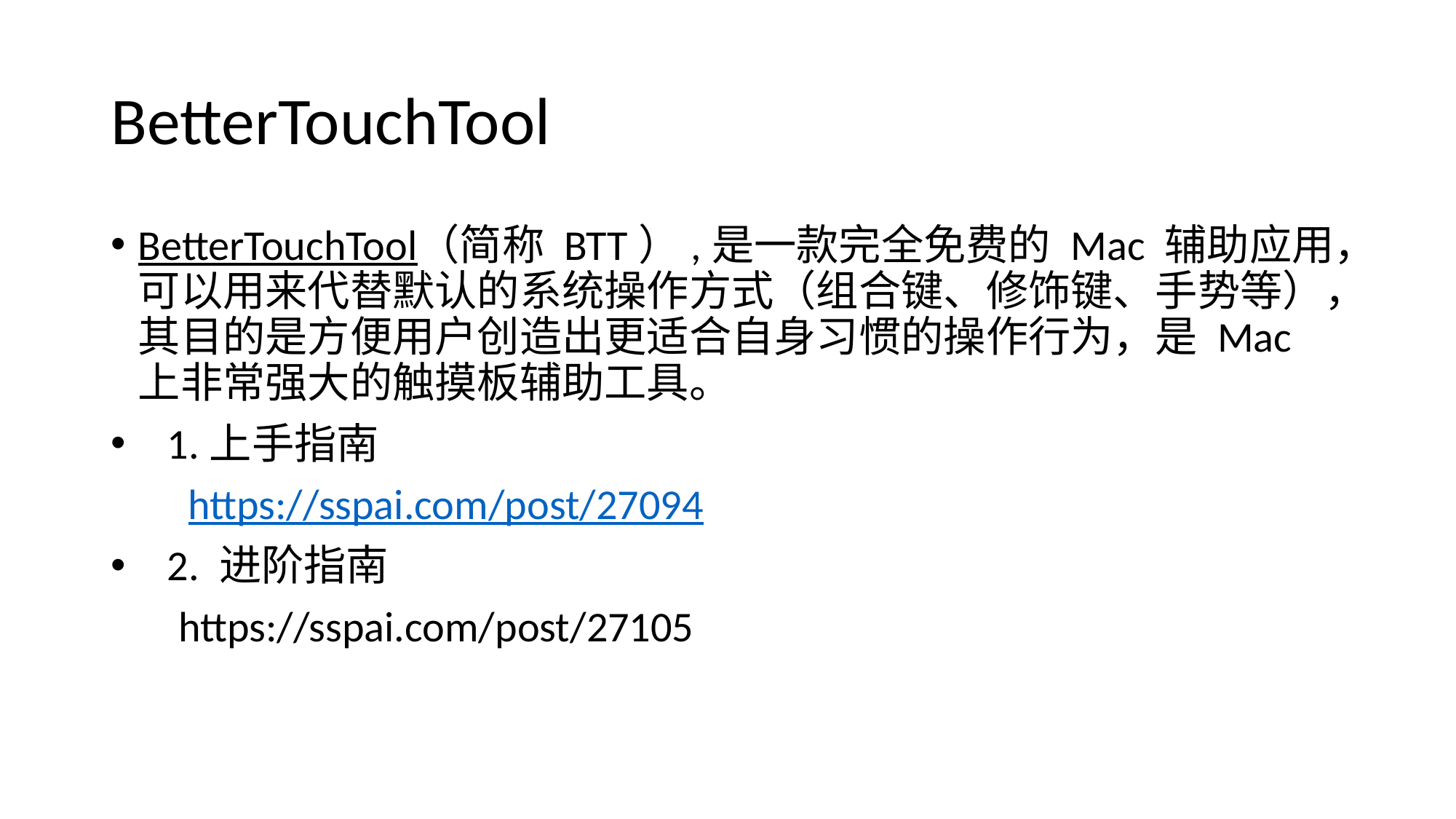

# BetterTouchTool
BetterTouchTool（简称 BTT）,是一款完全免费的 Mac 辅助应用，可以用来代替默认的系统操作方式（组合键、修饰键、手势等），其目的是方便用户创造出更适合自身习惯的操作行为，是 Mac 上非常强大的触摸板辅助工具。
   1.上手指南
        https://sspai.com/post/27094
   2. 进阶指南
       https://sspai.com/post/27105